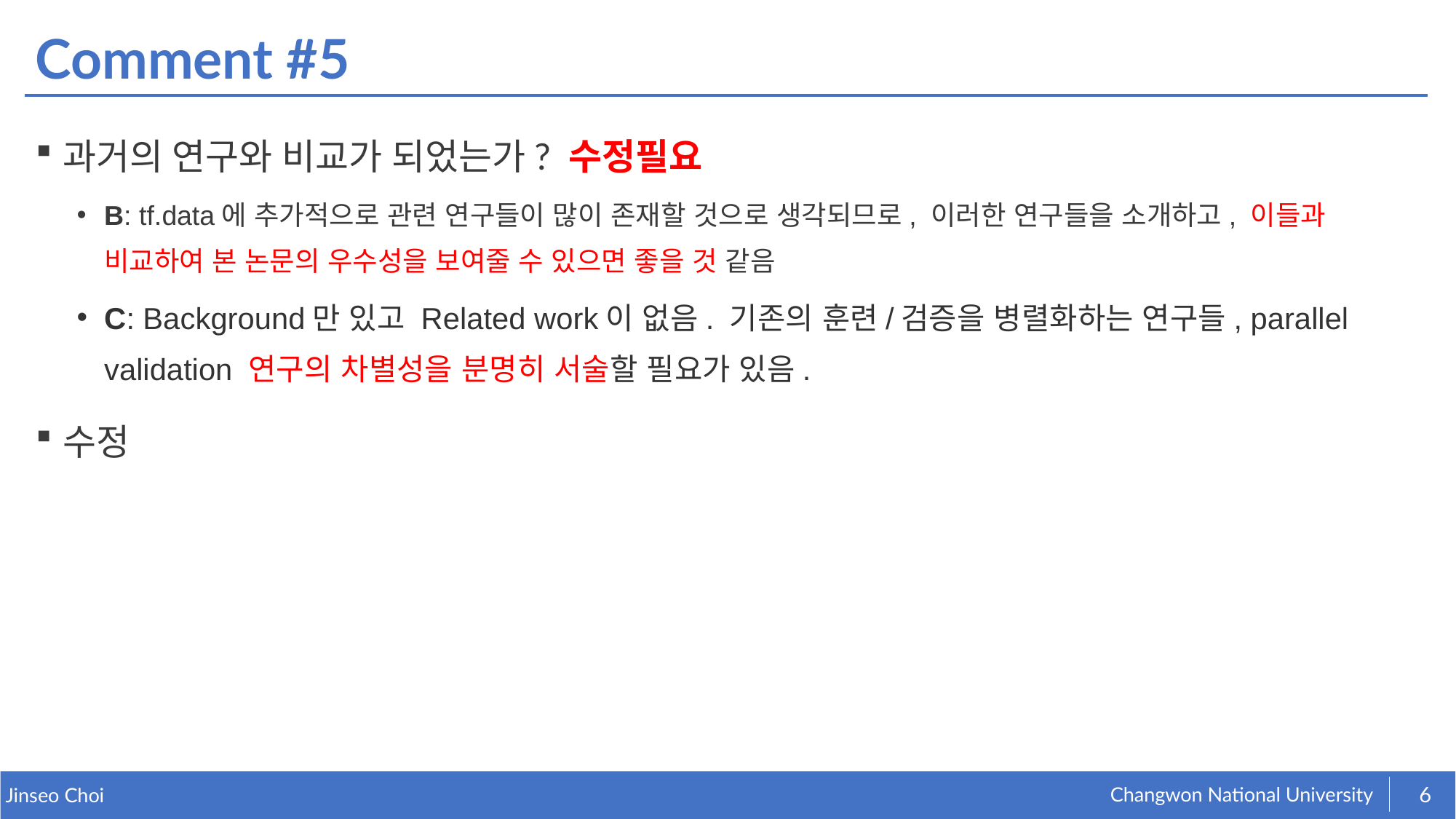

# Comment #5
과거의 연구와 비교가 되었는가? 수정필요
B: tf.data에 추가적으로 관련 연구들이 많이 존재할 것으로 생각되므로, 이러한 연구들을 소개하고, 이들과 비교하여 본 논문의 우수성을 보여줄 수 있으면 좋을 것 같음
C: Background만 있고 Related work이 없음. 기존의 훈련/검증을 병렬화하는 연구들, parallel validation 연구의 차별성을 분명히 서술할 필요가 있음.
수정

6